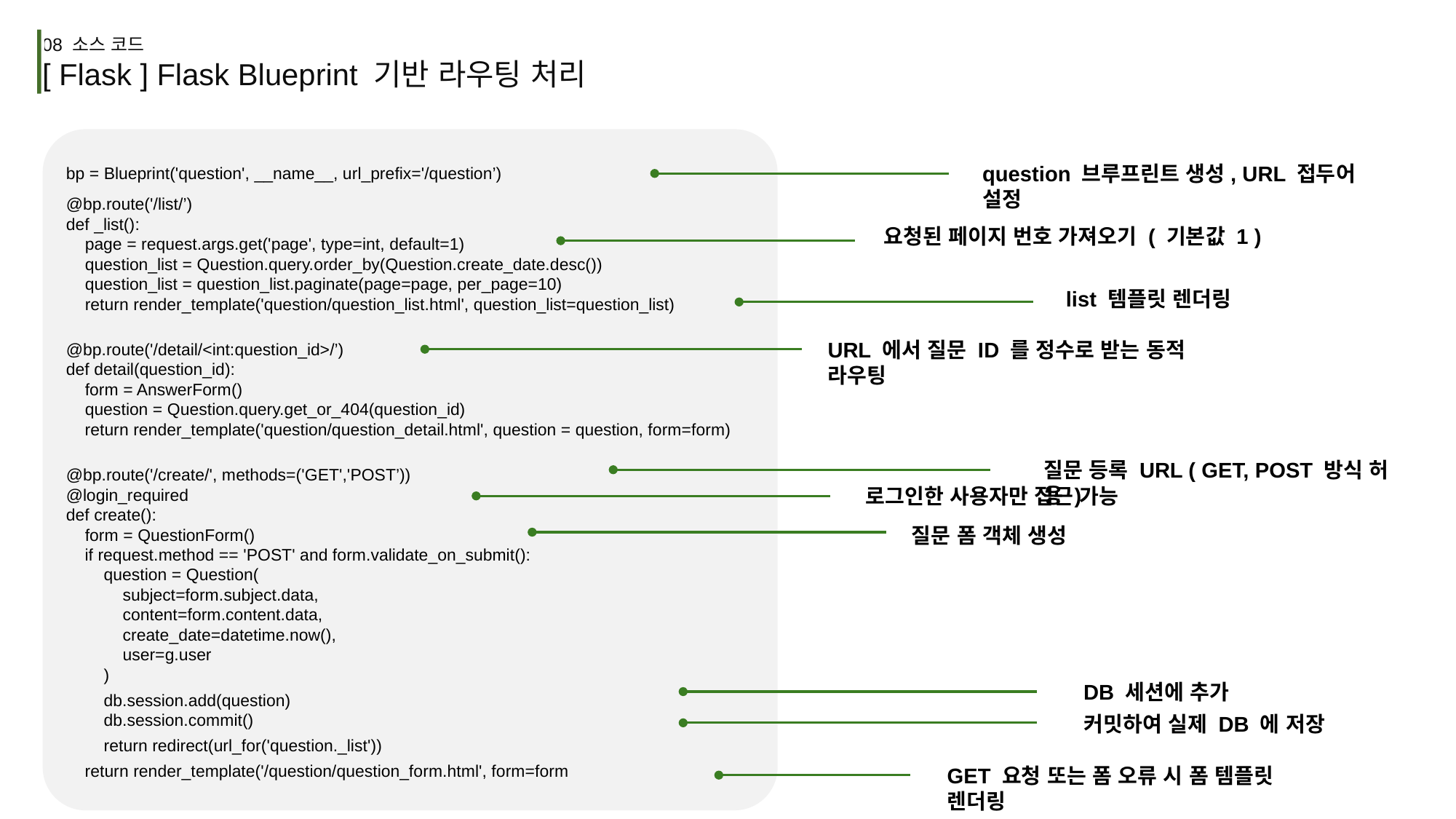

08 소스 코드
[ Flask ] Flask Blueprint 기반 라우팅 처리

bp = Blueprint('question', __name__, url_prefix='/question’)
@bp.route('/list/’)
def _list():
    page = request.args.get('page', type=int, default=1)
    question_list = Question.query.order_by(Question.create_date.desc())
    question_list = question_list.paginate(page=page, per_page=10)
    return render_template('question/question_list.html', question_list=question_list)

@bp.route('/detail/<int:question_id>/’)
def detail(question_id):
    form = AnswerForm()
    question = Question.query.get_or_404(question_id)
    return render_template('question/question_detail.html', question = question, form=form)

@bp.route('/create/', methods=('GET','POST’))
@login_required
def create():
    form = QuestionForm()
    if request.method == 'POST' and form.validate_on_submit():
        question = Question(
            subject=form.subject.data,
            content=form.content.data,
            create_date=datetime.now(),
            user=g.user
        )
        db.session.add(question)
        db.session.commit()
        return redirect(url_for('question._list'))
    return render_template('/question/question_form.html', form=form

question 브루프린트 생성, URL 접두어 설정
요청된 페이지 번호 가져오기 ( 기본값 1 )
list 템플릿 렌더링
URL 에서 질문 ID 를 정수로 받는 동적 라우팅
질문 등록 URL ( GET, POST 방식 허용 )
로그인한 사용자만 접근 가능
질문 폼 객체 생성
DB 세션에 추가
커밋하여 실제 DB 에 저장
GET 요청 또는 폼 오류 시 폼 템플릿 렌더링